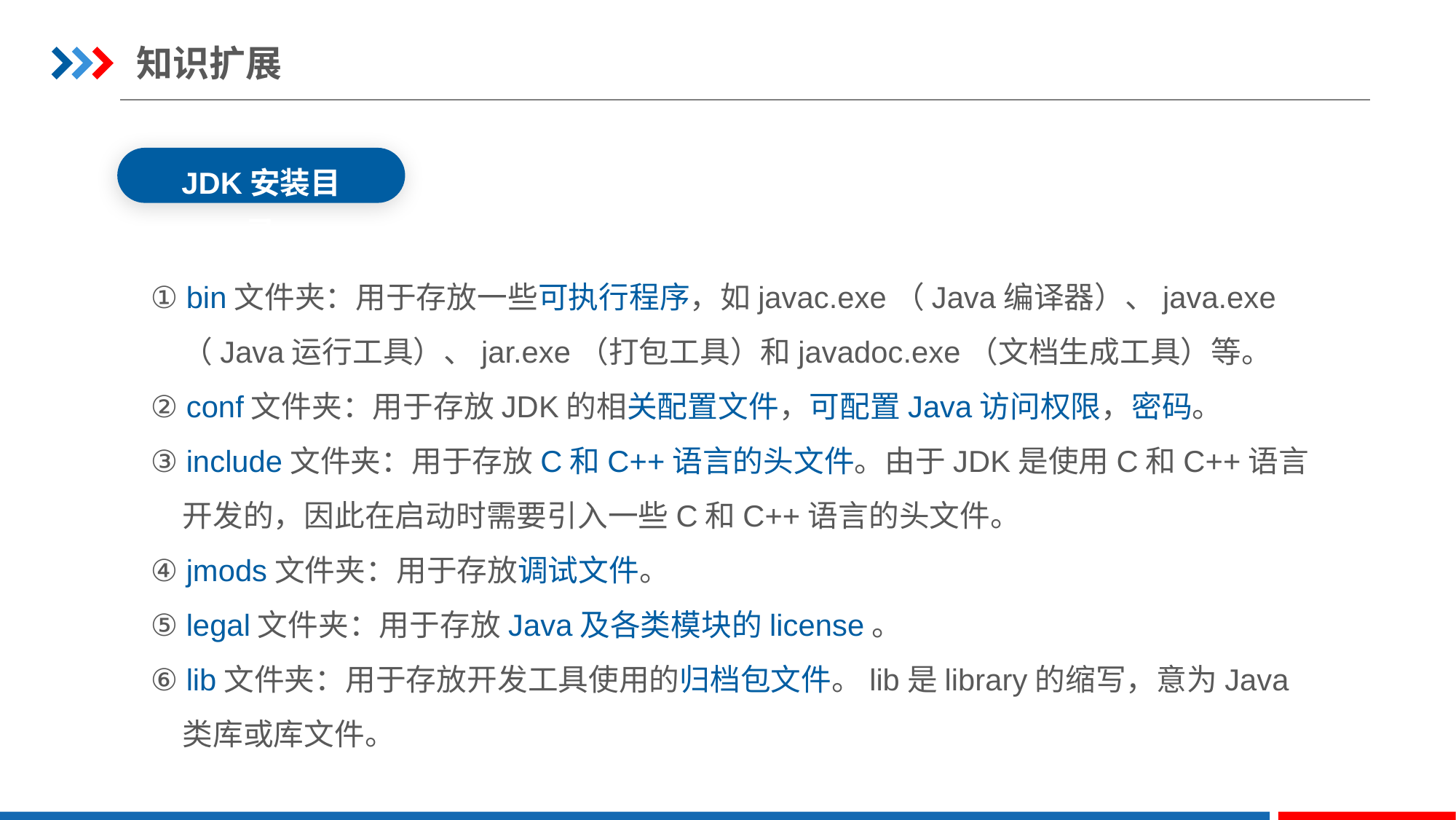

知识扩展
JDK安装目录

① bin文件夹：用于存放一些可执行程序，如javac.exe（Java编译器）、java.exe（Java运行工具）、jar.exe（打包工具）和javadoc.exe（文档生成工具）等。
② conf文件夹：用于存放JDK的相关配置文件，可配置Java访问权限，密码。
③ include文件夹：用于存放C和C++语言的头文件。由于JDK是使用C和C++语言开发的，因此在启动时需要引入一些C和C++语言的头文件。
④ jmods文件夹：用于存放调试文件。
⑤ legal文件夹：用于存放Java及各类模块的license。
⑥ lib文件夹：用于存放开发工具使用的归档包文件。lib是library的缩写，意为Java类库或库文件。